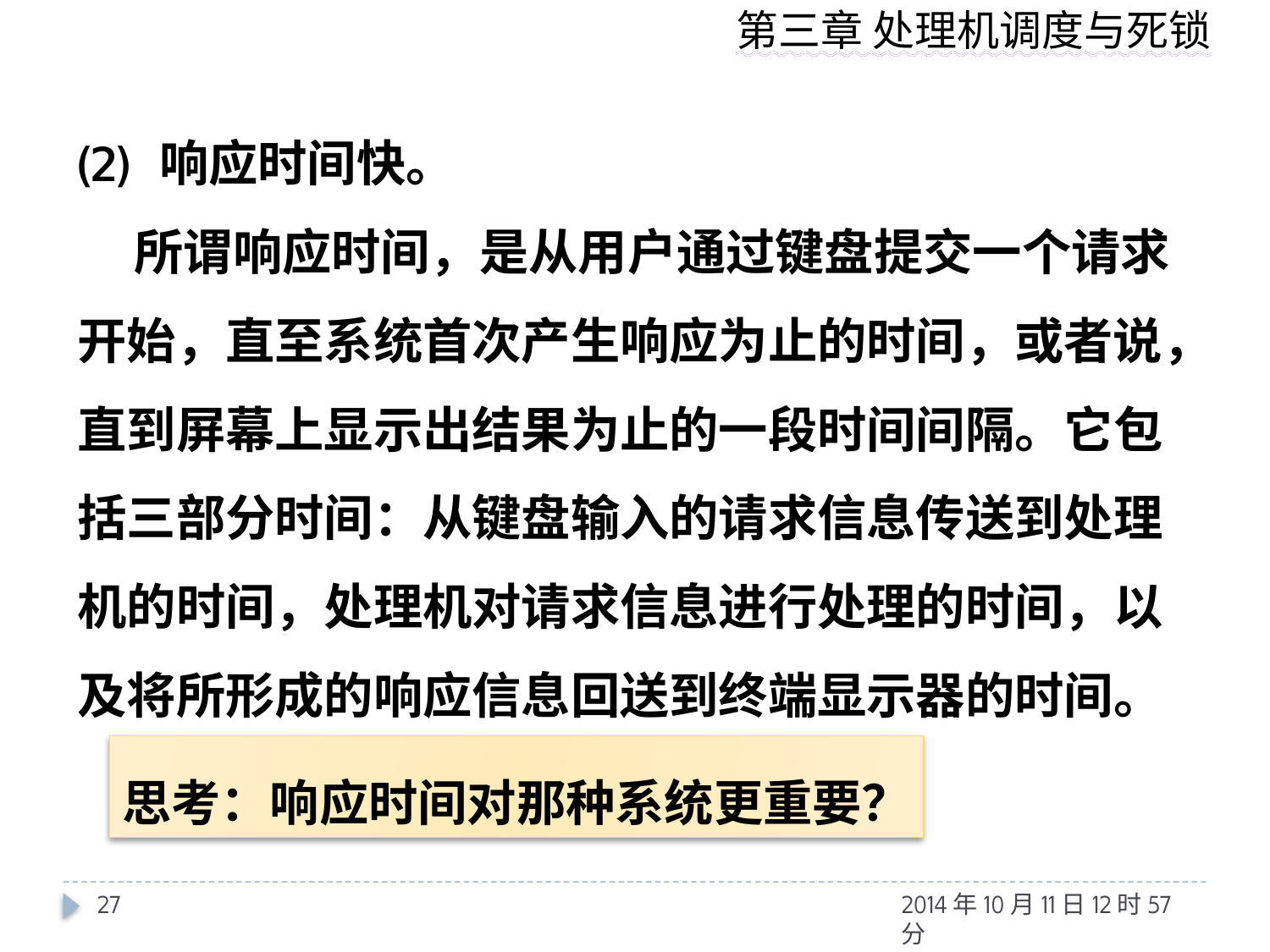

(2) 响应时间快。
    所谓响应时间，是从用户通过键盘提交一个请求开始，直至系统首次产生响应为止的时间，或者说，直到屏幕上显示出结果为止的一段时间间隔。它包括三部分时间：从键盘输入的请求信息传送到处理机的时间，处理机对请求信息进行处理的时间，以及将所形成的响应信息回送到终端显示器的时间。

思考：响应时间对那种系统更重要？
27
2014年10月11日12时57分